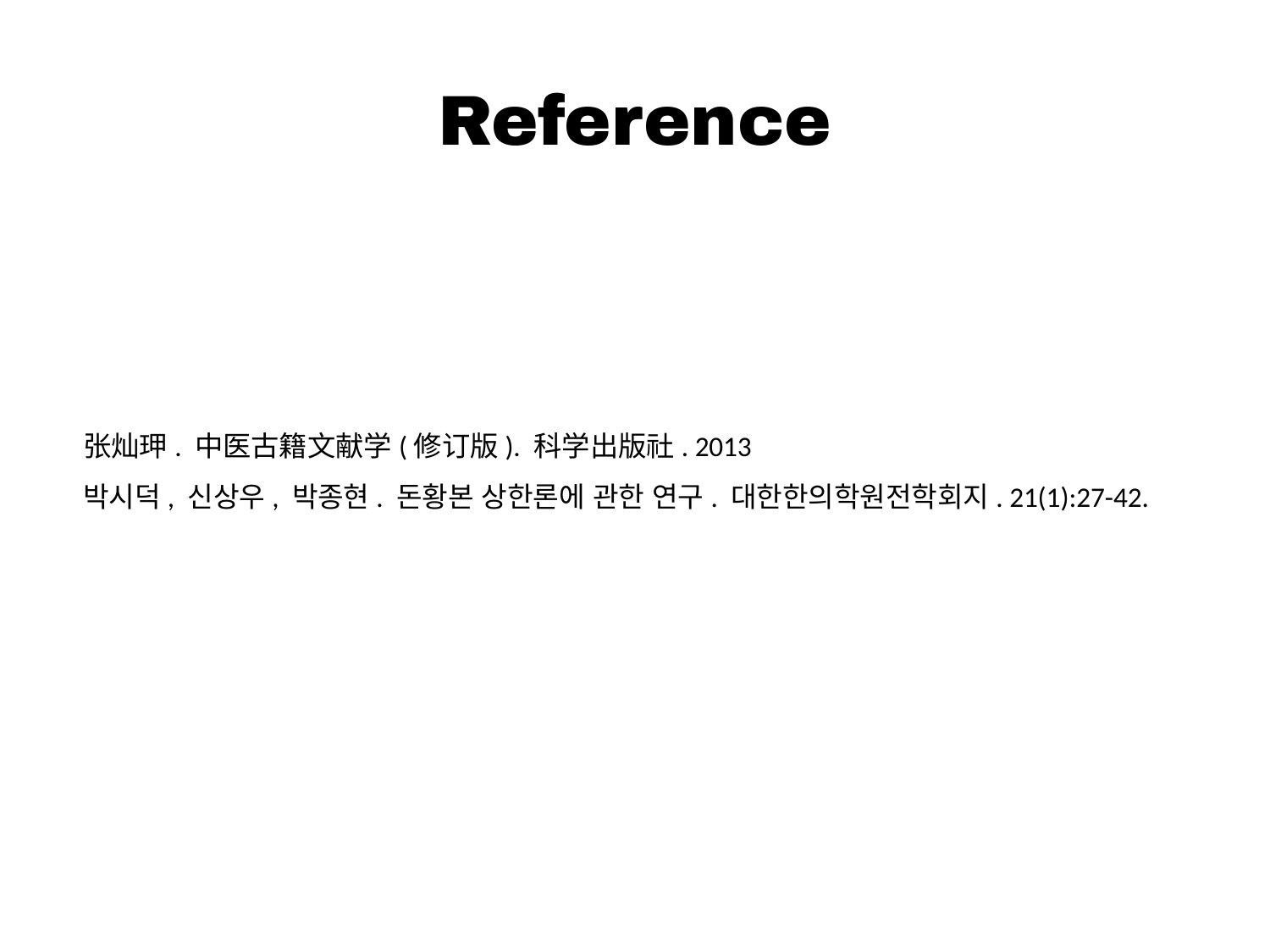

Reference
张灿玾. 中医古籍文献学(修订版). 科学出版社. 2013
박시덕, 신상우, 박종현. 돈황본 상한론에 관한 연구. 대한한의학원전학회지. 21(1):27-42.